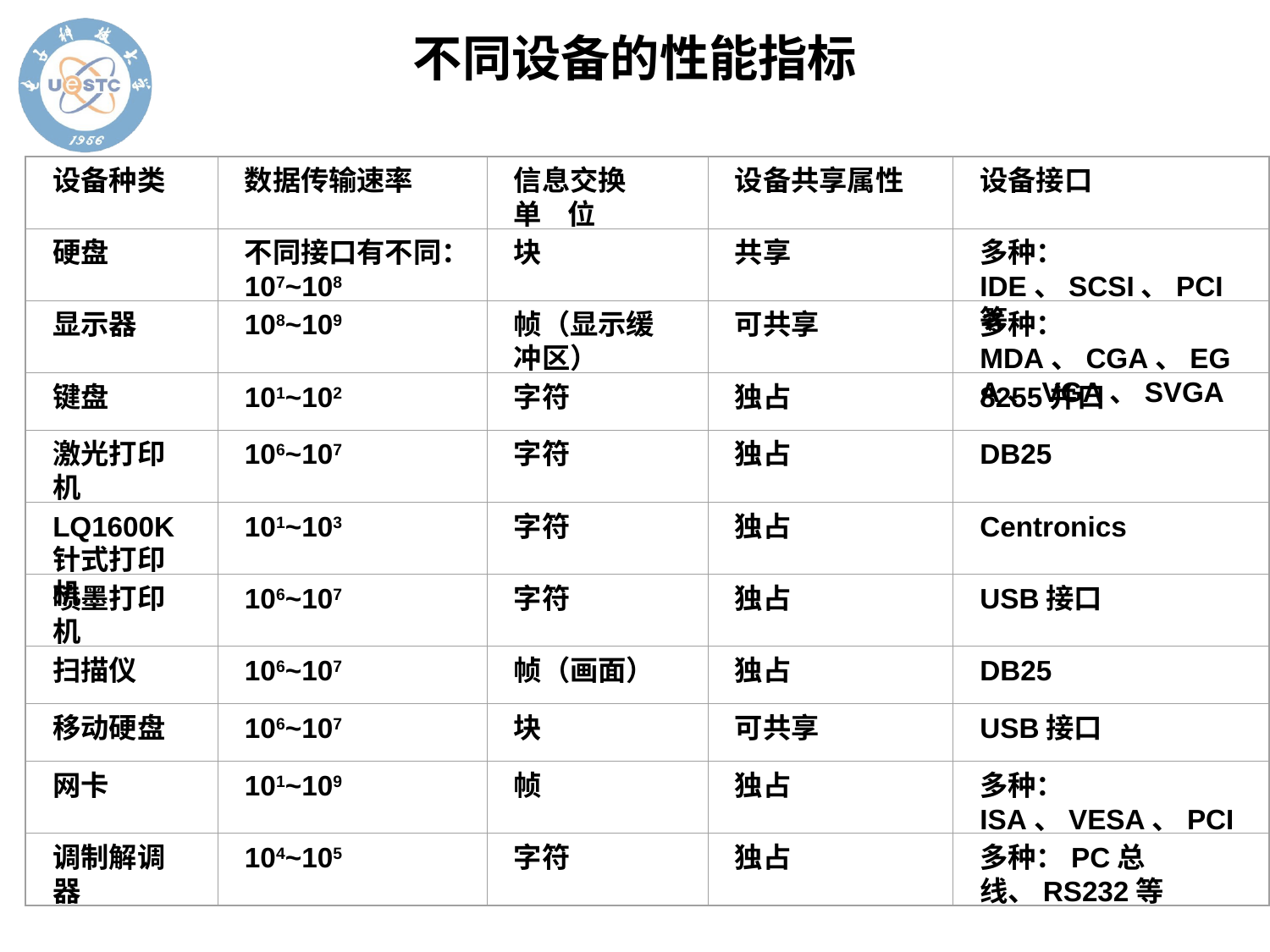

# 不同设备的性能指标

设备种类

数据传输速率

信息交换
单    位

设备共享属性

设备接口

硬盘

不同接口有不同：107~108

块

共享

多种：IDE、SCSI、PCI等

显示器

108~109

帧（显示缓冲区）

可共享

多种：MDA、CGA、EGA、VGA、SVGA

键盘

101~102

字符

独占

8255并口

激光打印机

106~107

字符

独占

DB25

LQ1600K针式打印机

101~103

字符

独占

Centronics

喷墨打印机

106~107

字符

独占

USB接口

扫描仪

106~107

帧（画面）

独占

DB25

移动硬盘

106~107

块

可共享

USB接口

网卡

101~109

帧

独占

多种：ISA、VESA、PCI

调制解调器

104~105

字符

独占

多种：PC总线、RS232等